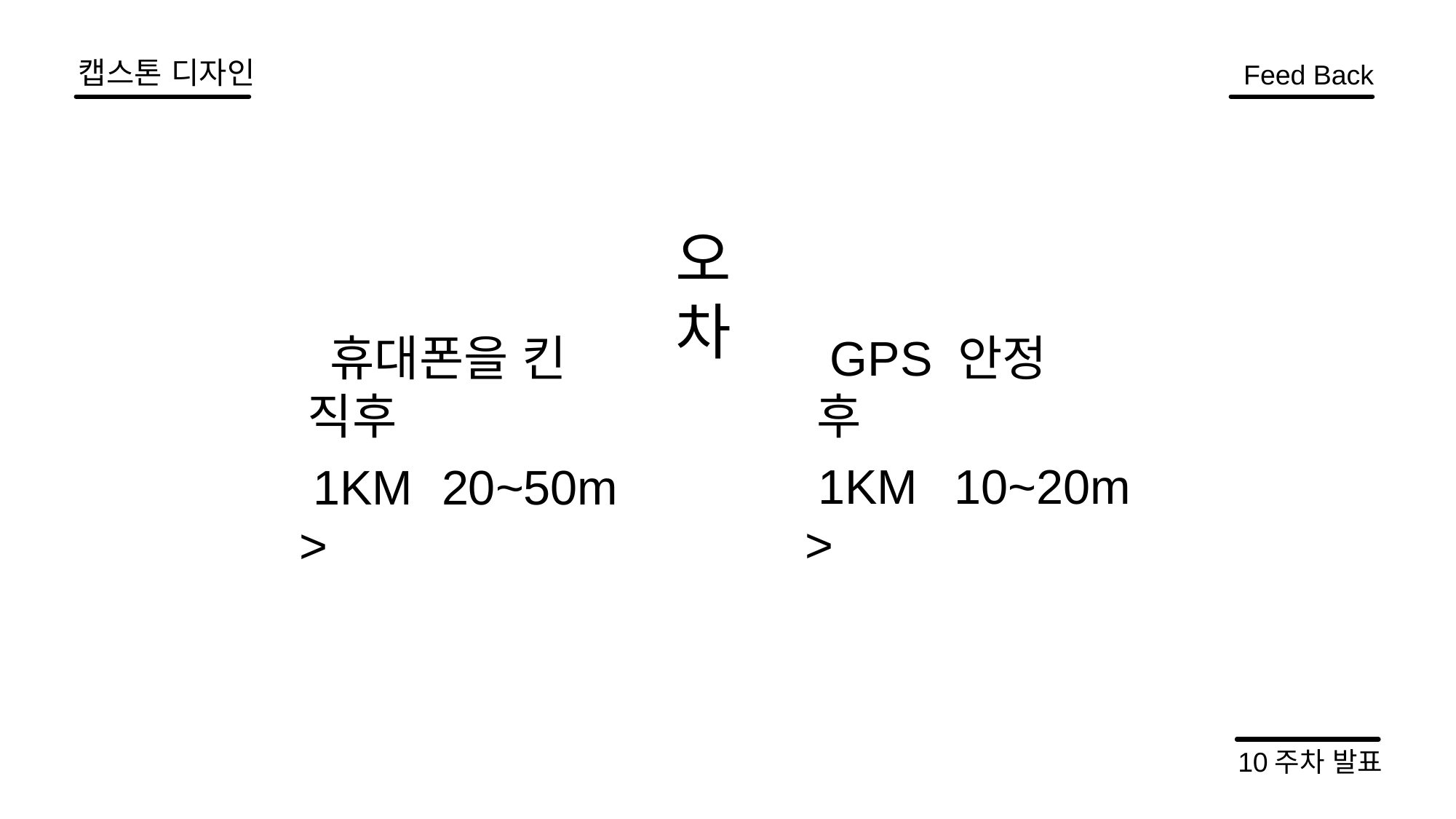

캡스톤 디자인
Feed Back
오차
 휴대폰을 킨 직후
 GPS 안정 후
 1KM >
10~20m
 1KM >
20~50m
10주차 발표